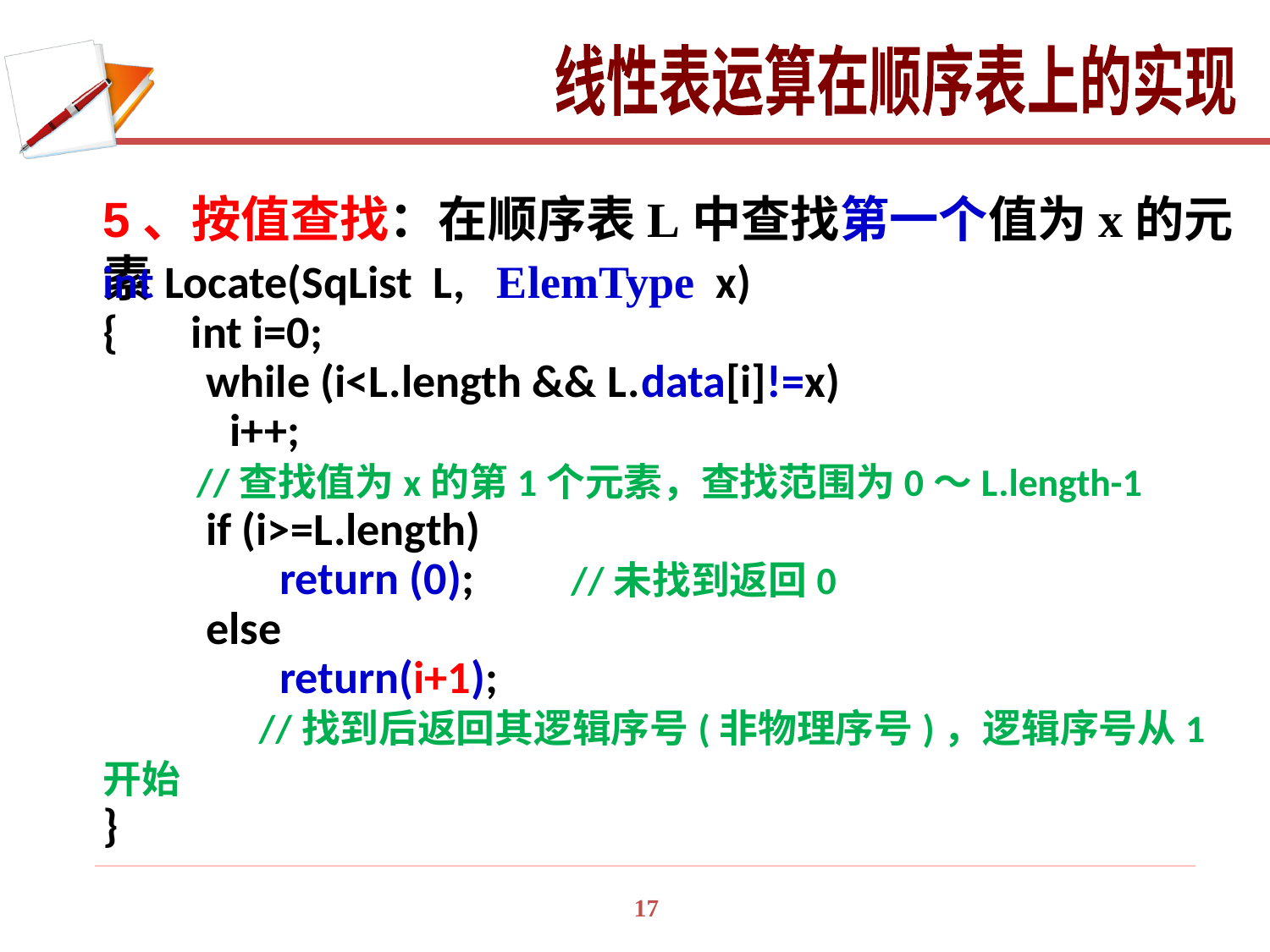

线性表运算在顺序表上的实现
5、按值查找：在顺序表L中查找第一个值为x的元素
int Locate(SqList  L,   ElemType  x)
{       int i=0;
　　while (i<L.length && L.data[i]!=x)
	i++;
         //查找值为x的第1个元素，查找范围为0～L.length-1
　　if (i>=L.length)
                 return (0);	          //未找到返回0
　　else
                 return(i+1);
               //找到后返回其逻辑序号(非物理序号)，逻辑序号从1开始
}